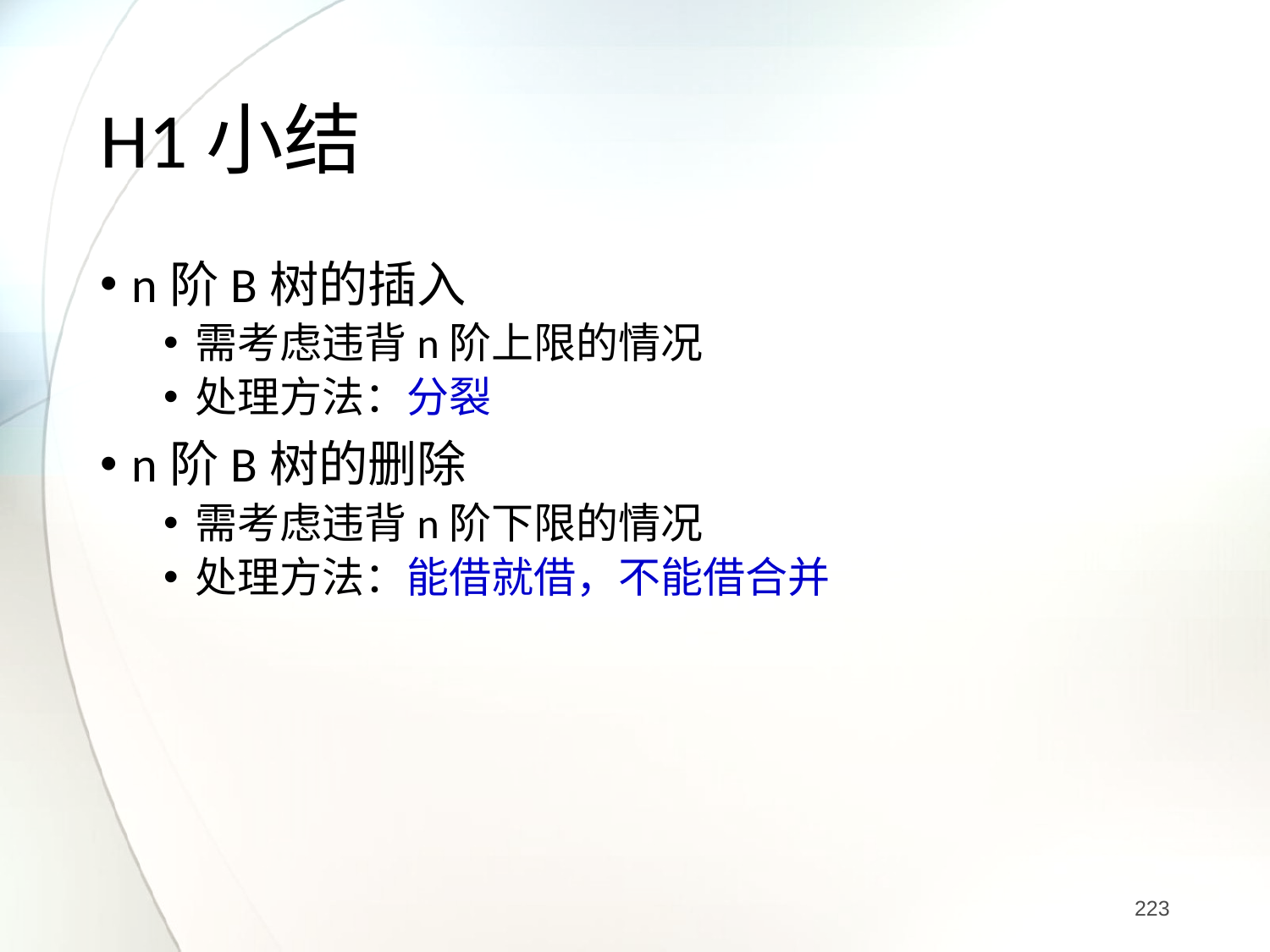

# H1小结
n阶B树的插入
需考虑违背n阶上限的情况
处理方法：分裂
n阶B树的删除
需考虑违背n阶下限的情况
处理方法：能借就借，不能借合并
223